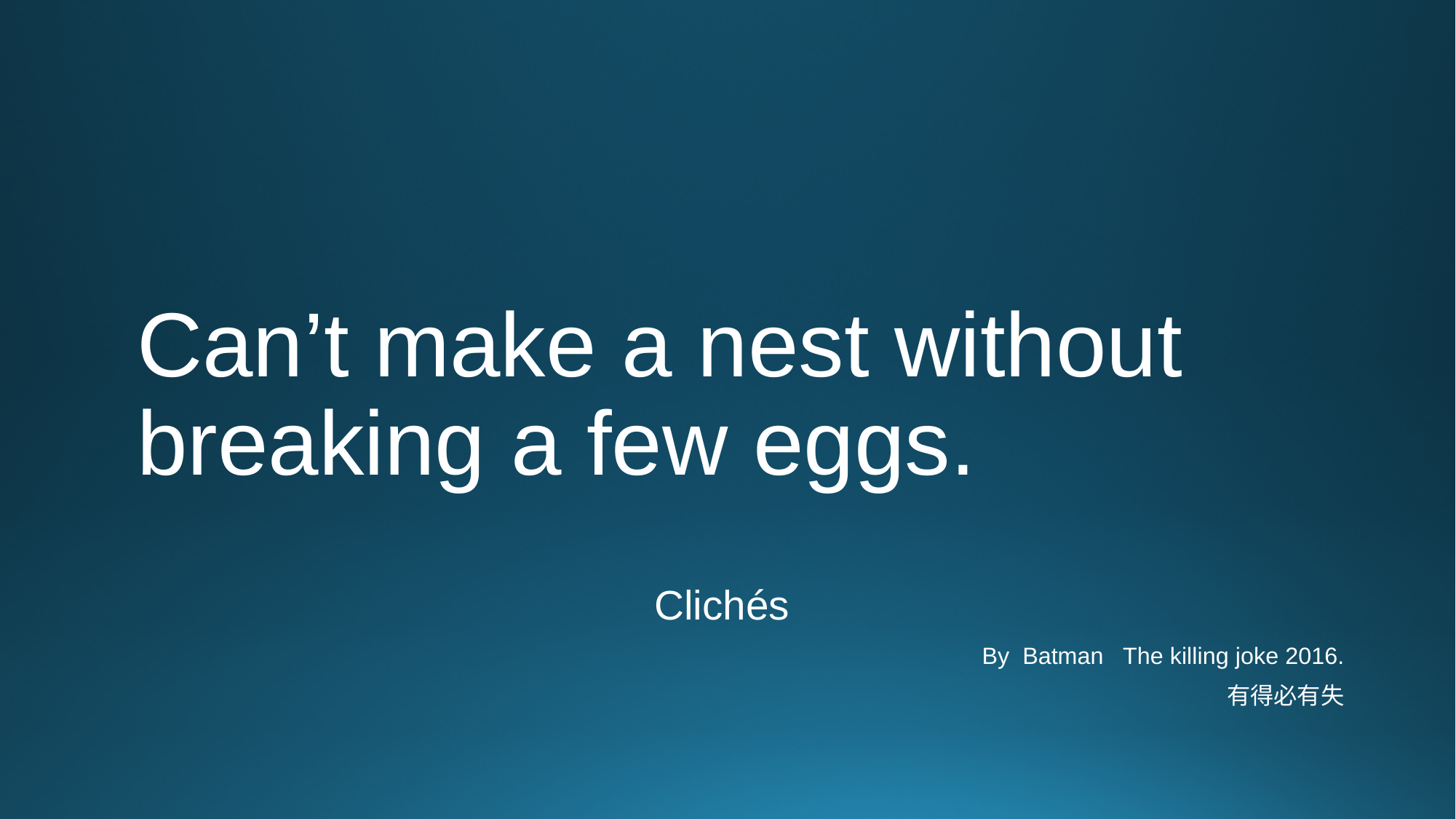

# Can’t make a nest without breaking a few eggs.
Clichés
By  Batman   The killing joke 2016.
有得必有失